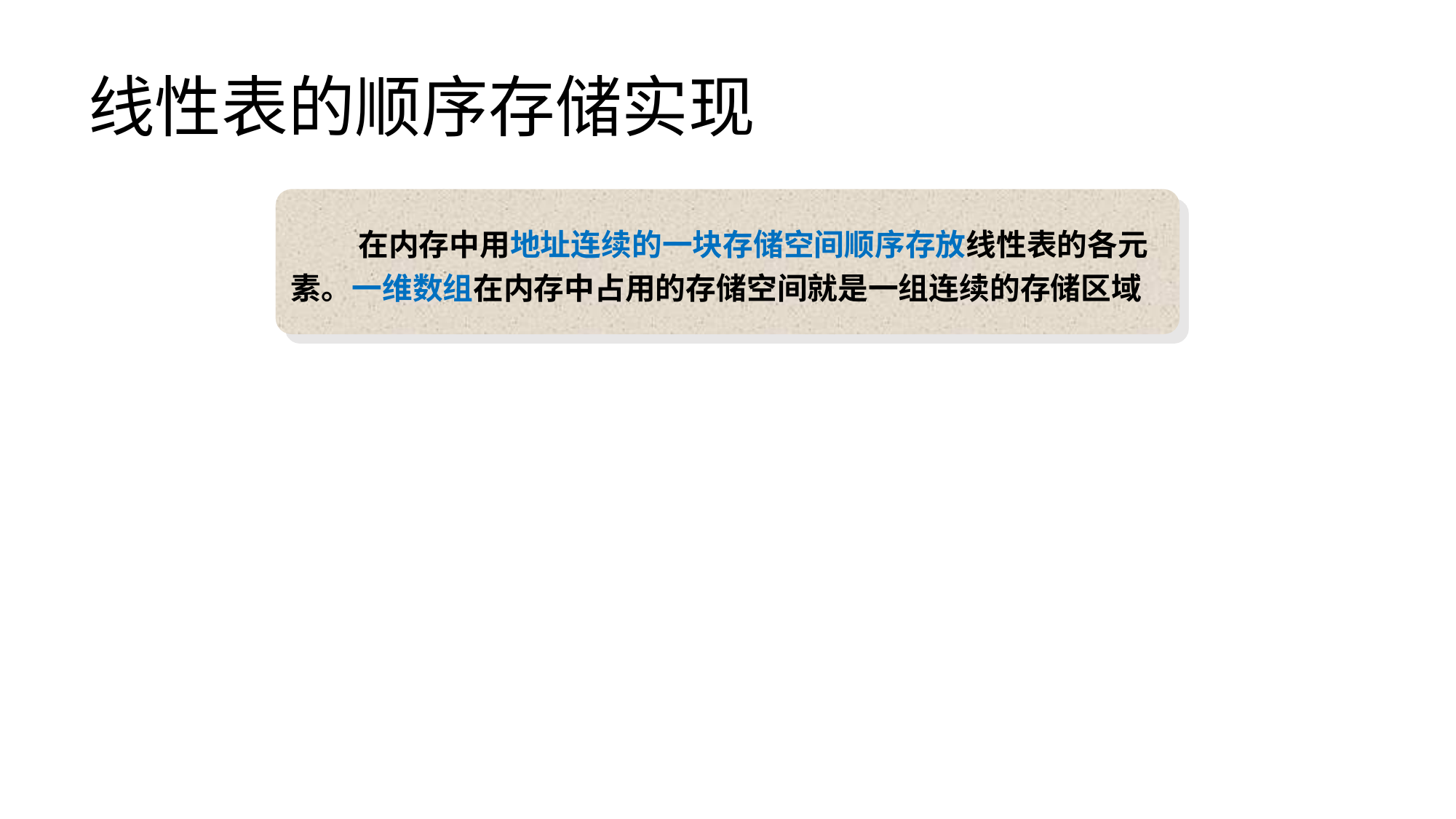

# 线性表的顺序存储实现
在内存中用地址连续的一块存储空间顺序存放线性表的各元素。一维数组在内存中占用的存储空间就是一组连续的存储区域